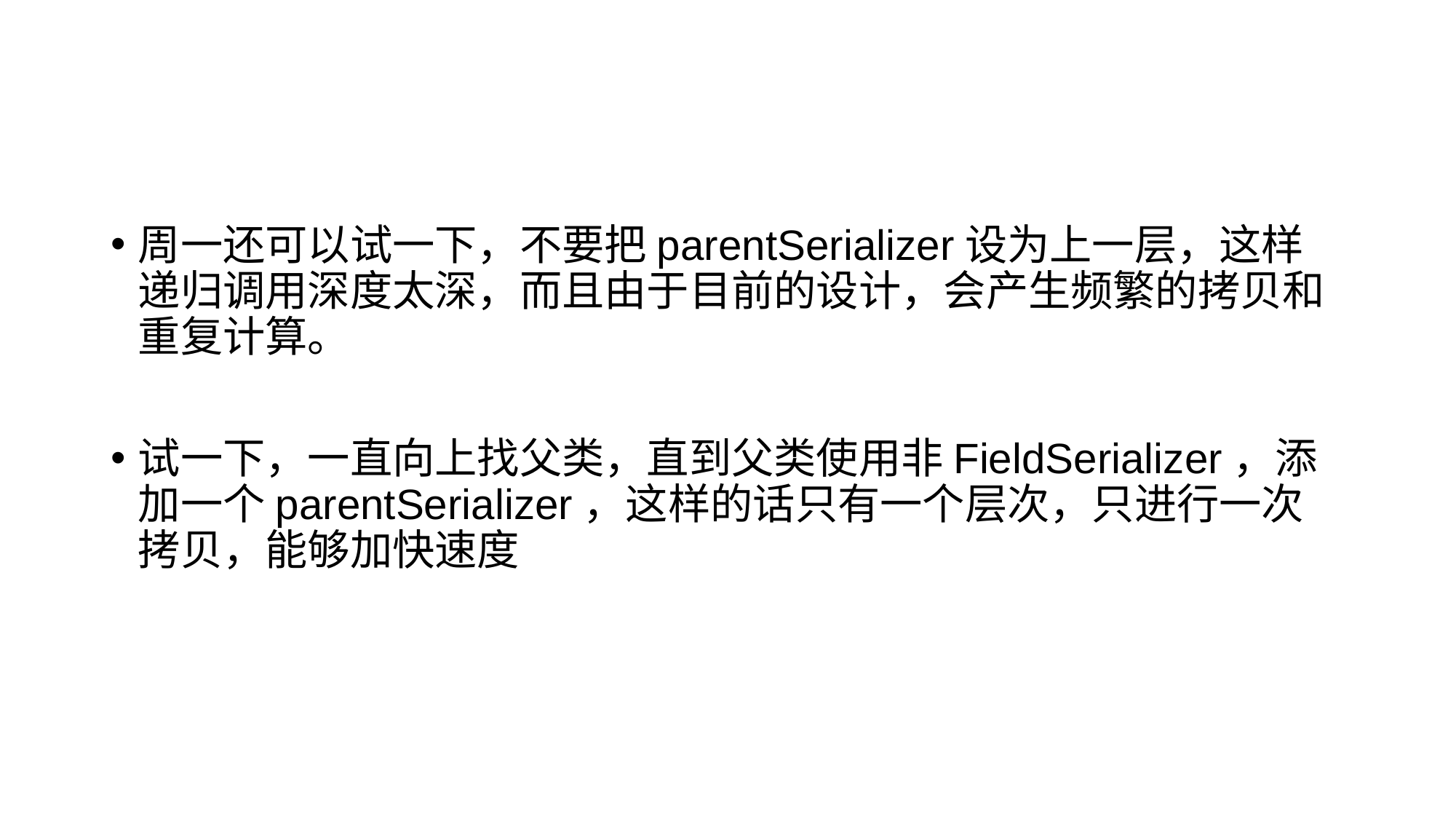

#
周一还可以试一下，不要把parentSerializer设为上一层，这样递归调用深度太深，而且由于目前的设计，会产生频繁的拷贝和重复计算。

试一下，一直向上找父类，直到父类使用非FieldSerializer，添加一个parentSerializer，这样的话只有一个层次，只进行一次拷贝，能够加快速度